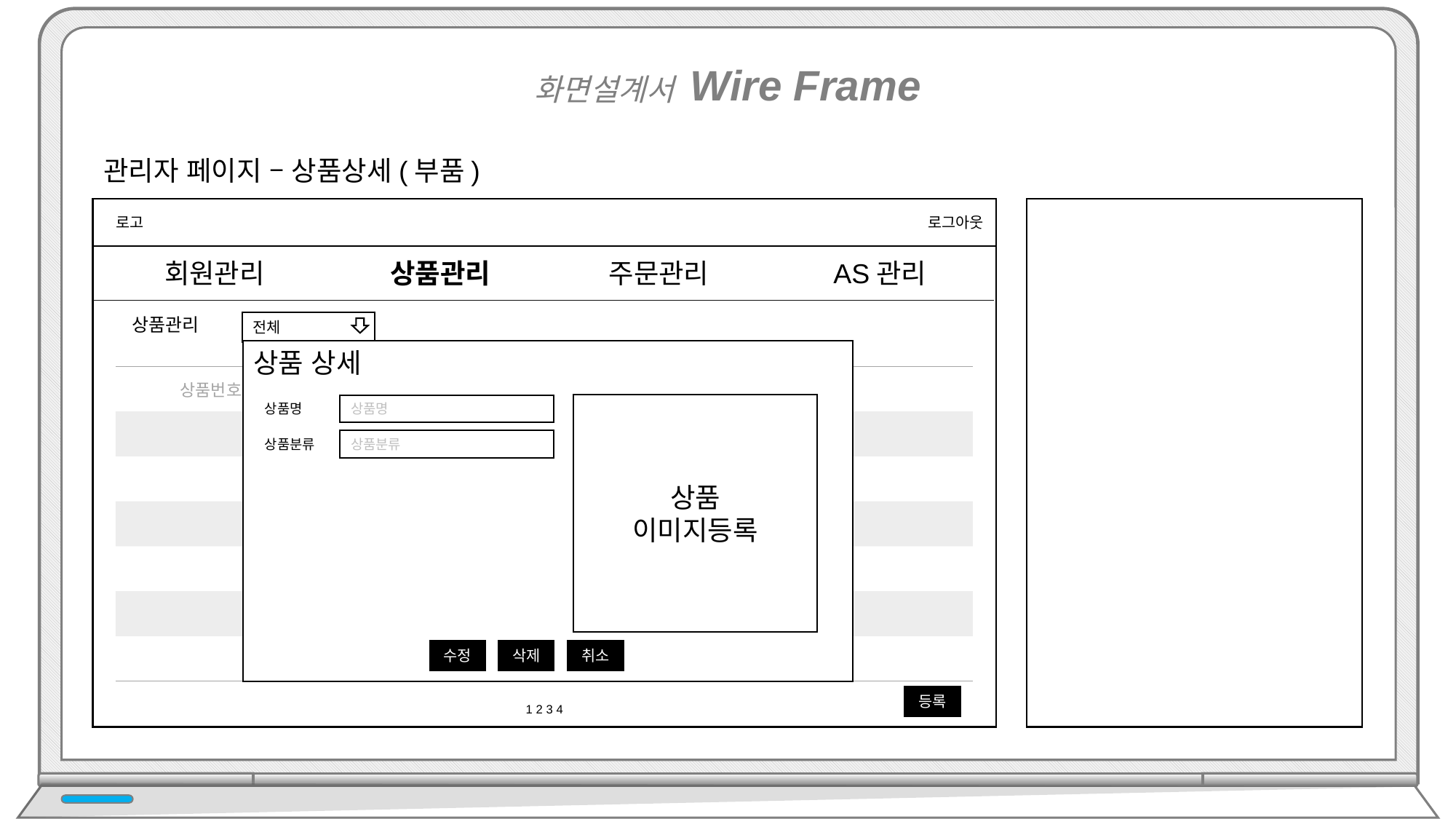

화면설계서 Wire Frame
관리자 페이지 – 상품상세(부품)

로그아웃
로고
회원관리      	 상품관리      	 주문관리      	 AS관리
상품관리
전체

상품 상세

| 상품번호 | 상품명 | 분류 | 등록일 |
| --- | --- | --- | --- |
|  |  |  |  |
|  |  |  |  |
|  |  |  |  |
|  |  |  |  |
|  |  |  |  |
|  |  |  |  |
상품명
상품
이미지등록
상품명
상품분류
상품분류
수정
삭제
취소
등록
1 2 3 4